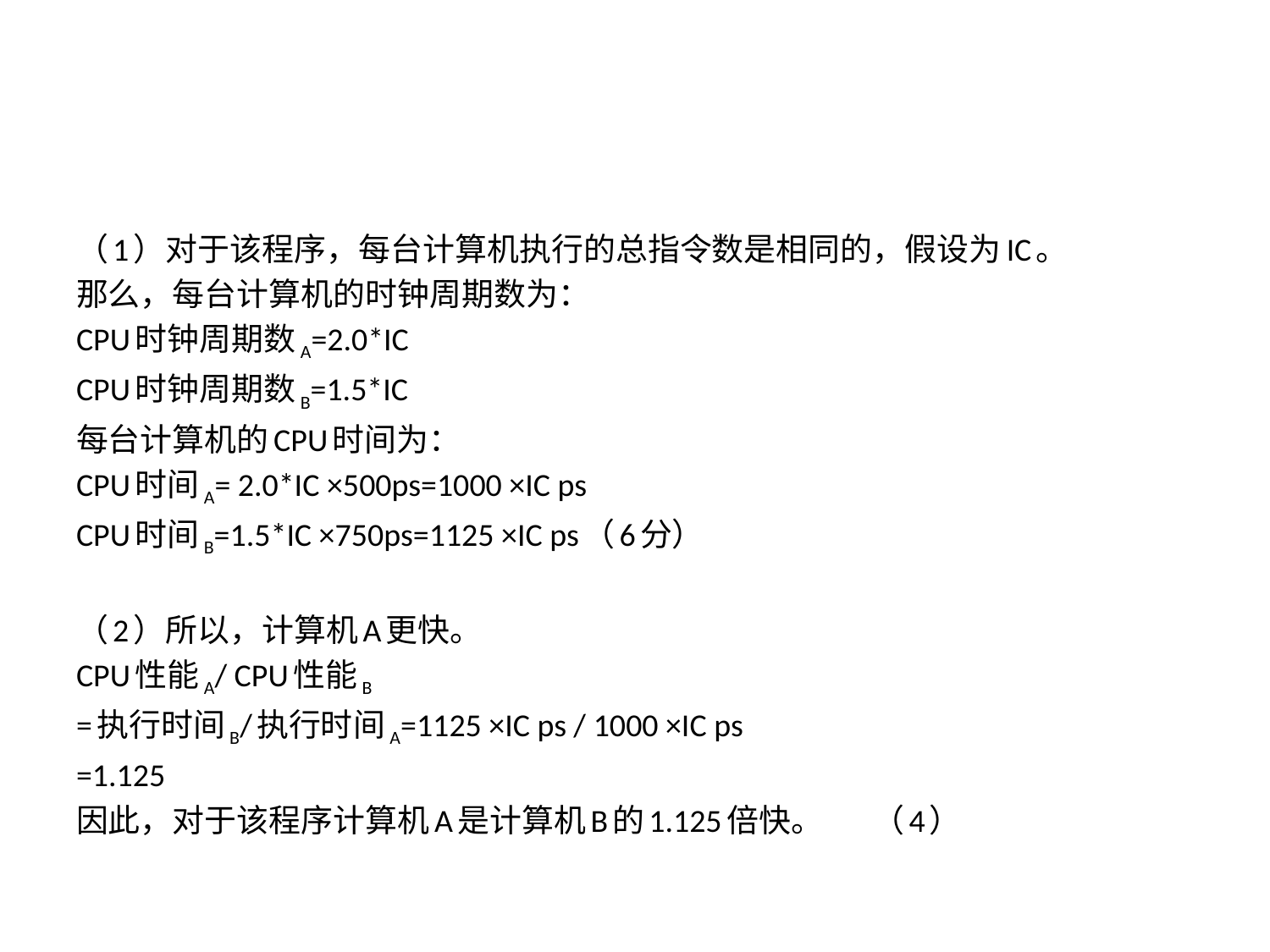

#
（1）对于该程序，每台计算机执行的总指令数是相同的，假设为IC。
那么，每台计算机的时钟周期数为：
CPU时钟周期数A=2.0*IC
CPU时钟周期数B=1.5*IC
每台计算机的CPU时间为：
CPU时间A= 2.0*IC ×500ps=1000 ×IC ps
CPU时间B=1.5*IC ×750ps=1125 ×IC ps				（6分）

（2）所以，计算机A更快。
CPU性能A/ CPU性能B
=执行时间B/执行时间A=1125 ×IC ps / 1000 ×IC ps
=1.125
因此，对于该程序计算机A是计算机B的1.125倍快。	（4）